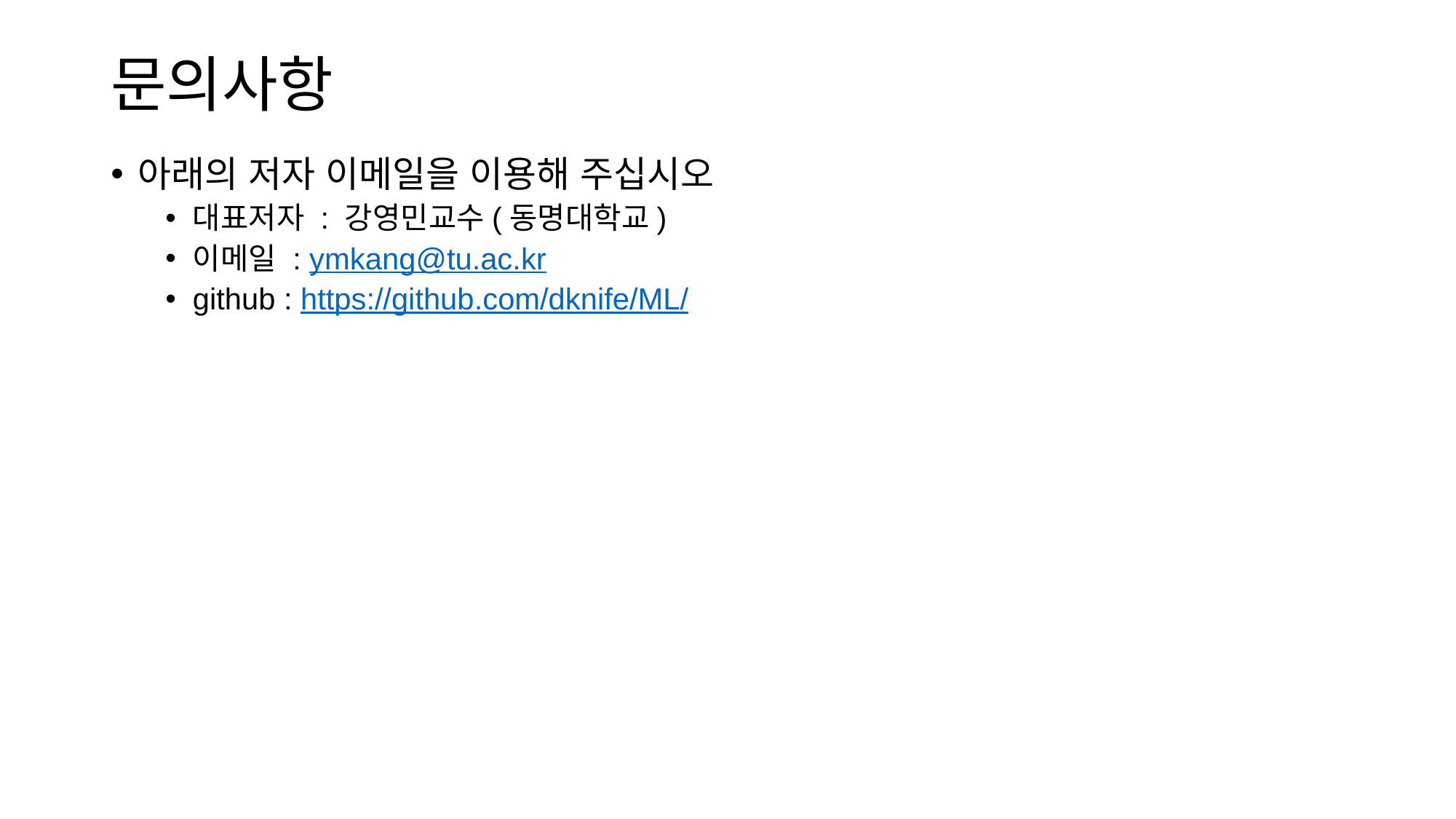

# 문의사항
아래의 저자 이메일을 이용해 주십시오
대표저자 : 강영민교수(동명대학교)
이메일 : ymkang@tu.ac.kr
github : https://github.com/dknife/ML/